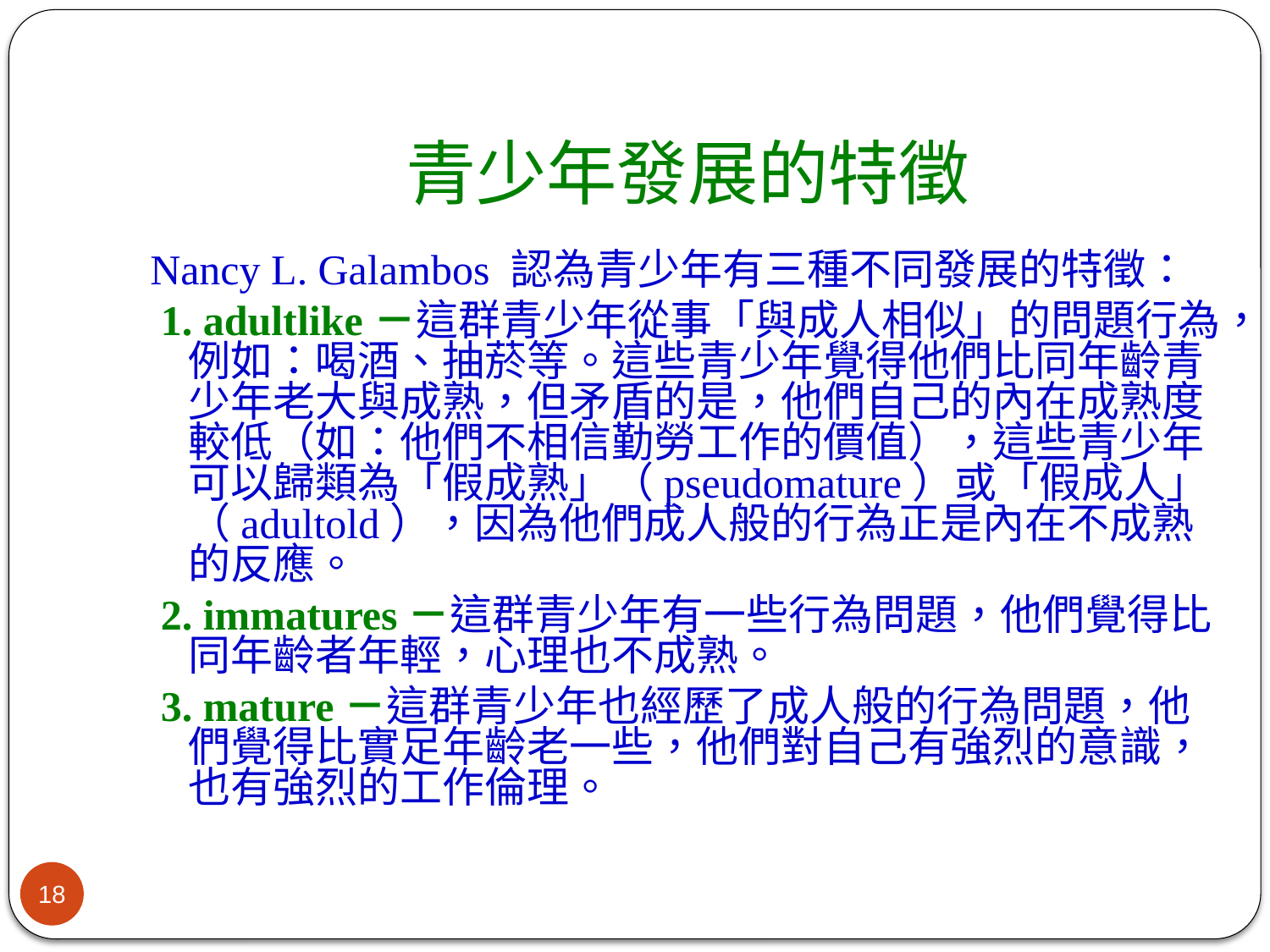

# 青少年發展的特徵
Nancy L. Galambos 認為青少年有三種不同發展的特徵：
 1. adultlike－這群青少年從事「與成人相似」的問題行為，例如：喝酒、抽菸等。這些青少年覺得他們比同年齡青少年老大與成熟，但矛盾的是，他們自己的內在成熟度較低（如：他們不相信勤勞工作的價值），這些青少年可以歸類為「假成熟」（pseudomature）或「假成人」（adultold），因為他們成人般的行為正是內在不成熟的反應。
 2. immatures－這群青少年有一些行為問題，他們覺得比同年齡者年輕，心理也不成熟。
 3. mature－這群青少年也經歷了成人般的行為問題，他們覺得比實足年齡老一些，他們對自己有強烈的意識，也有強烈的工作倫理。
18